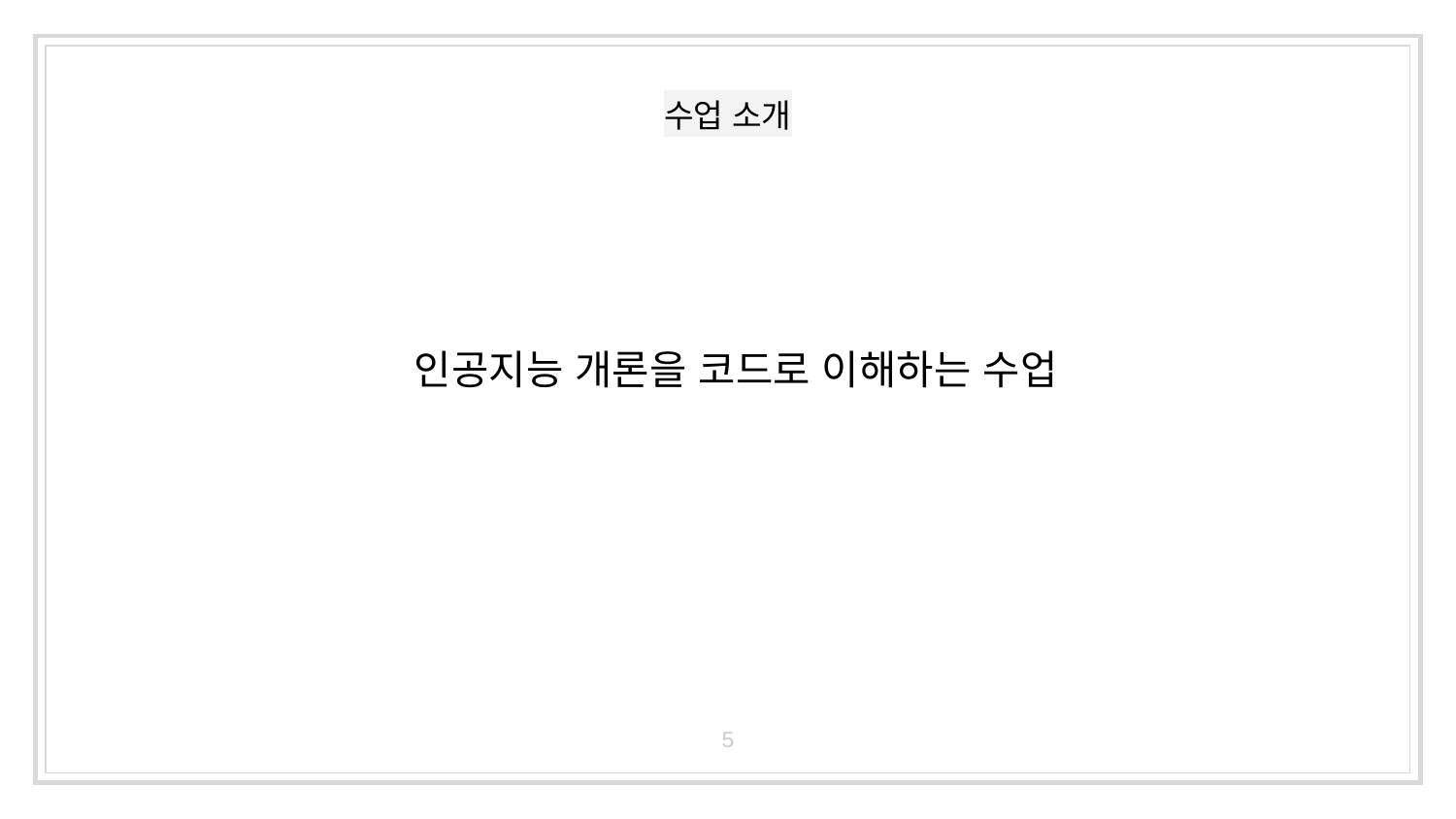

# 수업 소개
인공지능 개론을 코드로 이해하는 수업
5